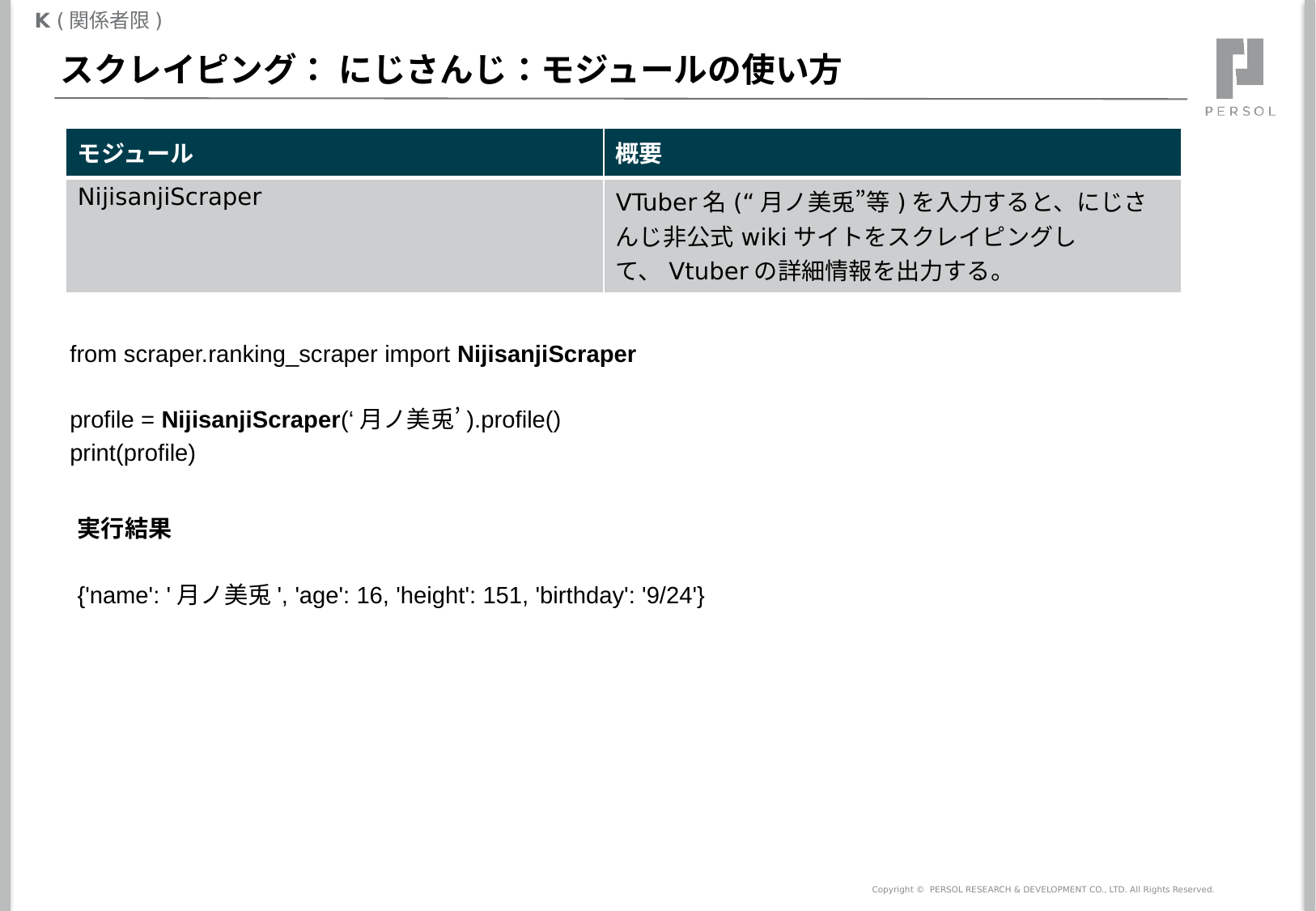

# スクレイピング： にじさんじ：モジュールの使い方
| モジュール | 概要 |
| --- | --- |
| NijisanjiScraper | VTuber名(“月ノ美兎”等)を入力すると、にじさんじ非公式wikiサイトをスクレイピングして、Vtuberの詳細情報を出力する。 |
from scraper.ranking_scraper import NijisanjiScraper

profile = NijisanjiScraper(‘月ノ美兎’).profile()
print(profile)
実行結果

{'name': '月ノ美兎', 'age': 16, 'height': 151, 'birthday': '9/24'}